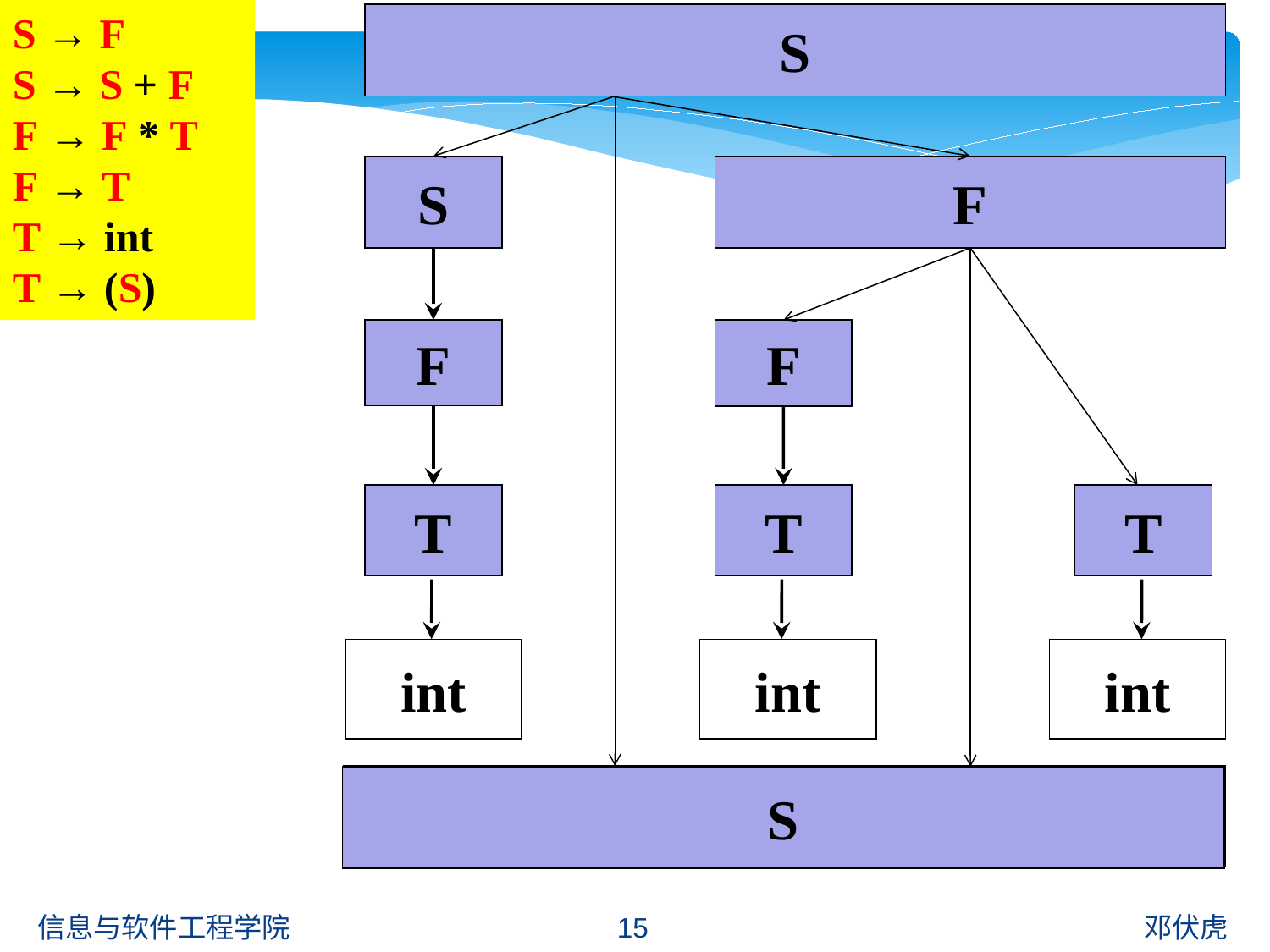

S → F
S → S + F
F → F * T
F → T
T → int
T → (S)
S
S
F
F
F
T
T
T
int
int
int
F
int
F
int
T
S
+
F
int
T
*
T
S
信息与软件工程学院
15
邓伏虎